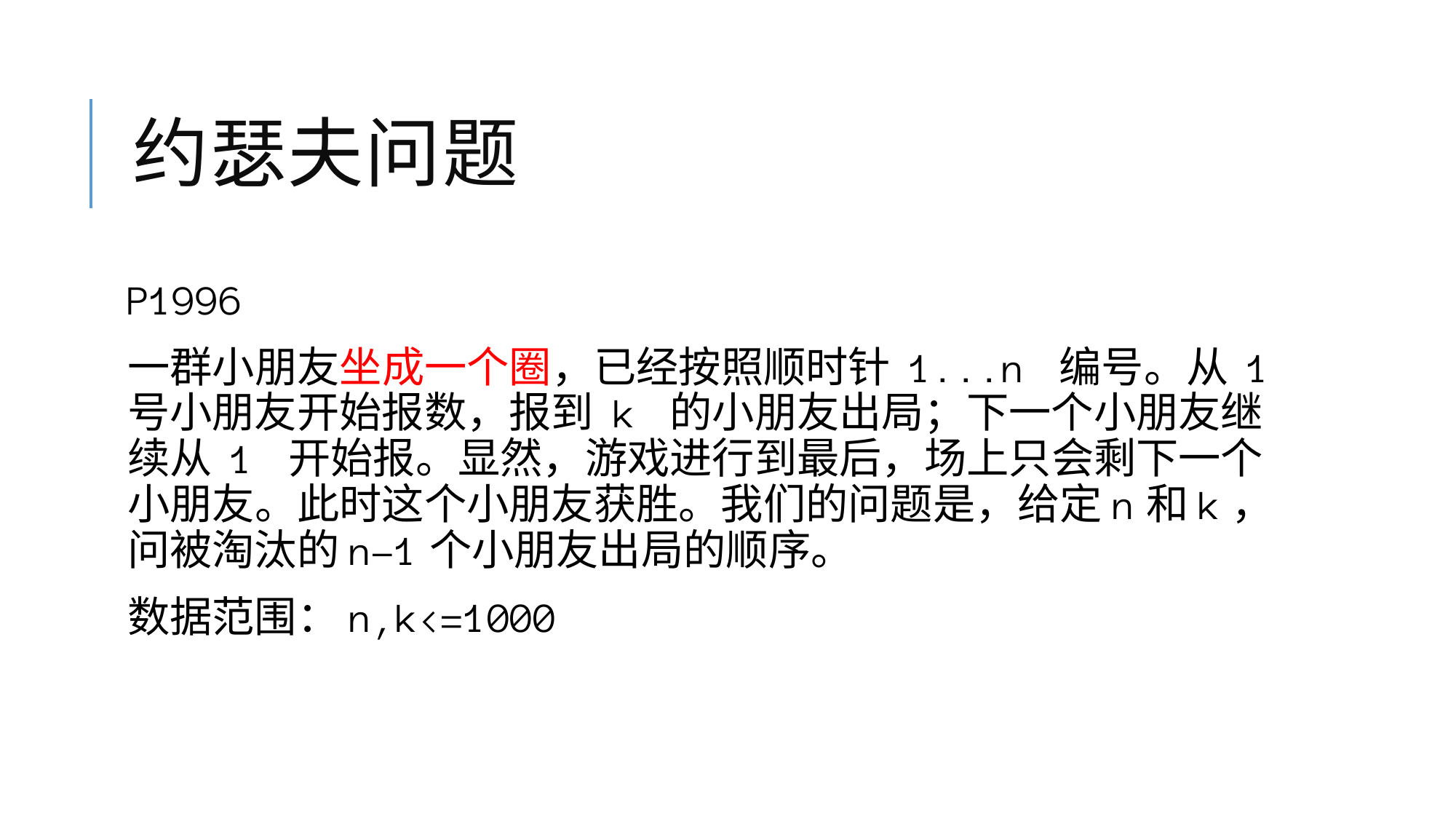

# 约瑟夫问题
P1996
一群小朋友坐成一个圈，已经按照顺时针 1...n 编号。从 1 号小朋友开始报数，报到 k 的小朋友出局；下一个小朋友继续从 1 开始报。显然，游戏进行到最后，场上只会剩下一个小朋友。此时这个小朋友获胜。我们的问题是，给定n和k，问被淘汰的n-1个小朋友出局的顺序。
数据范围：n,k<=1000